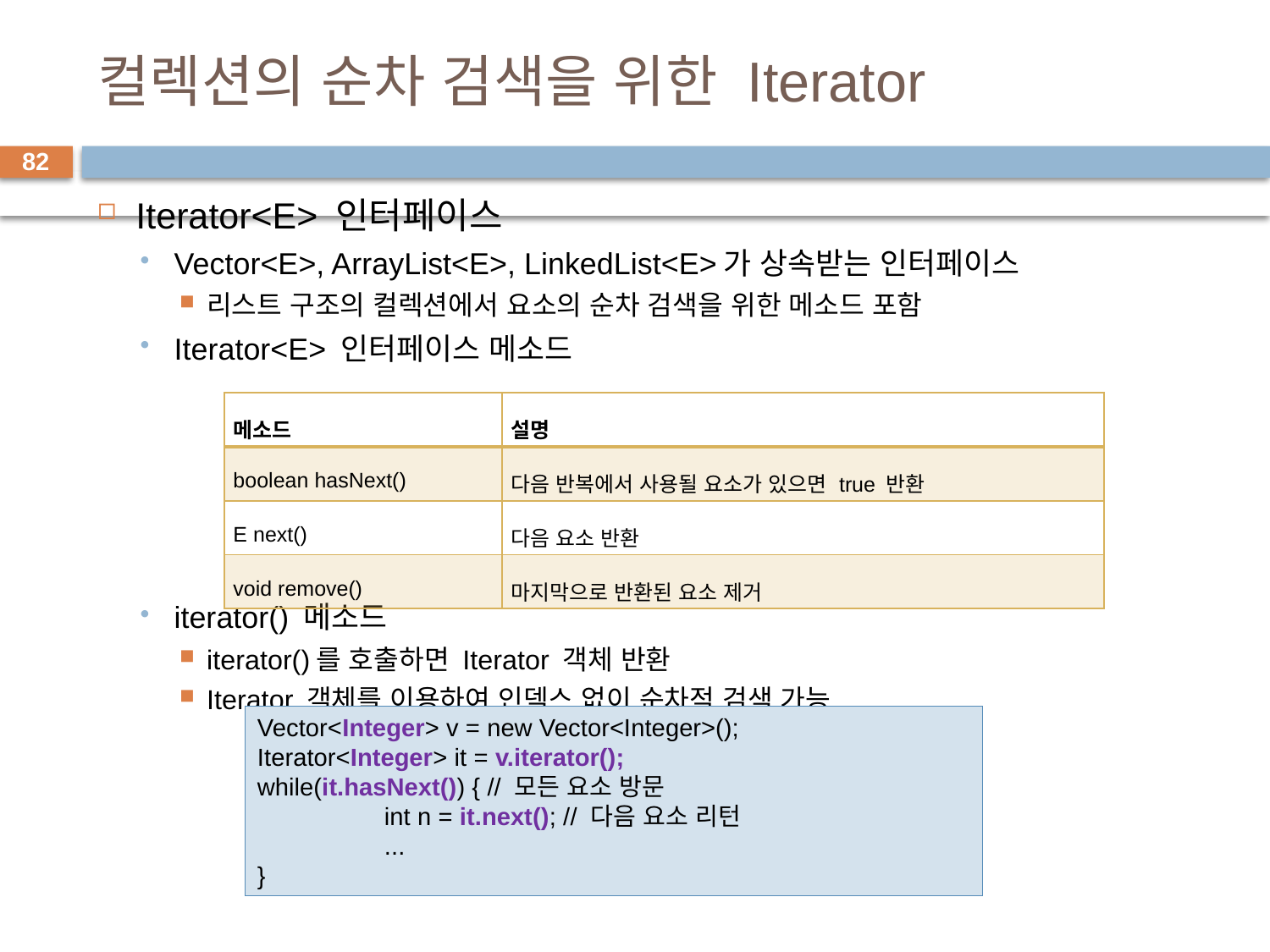

# 컬렉션의 순차 검색을 위한 Iterator
82
Iterator<E> 인터페이스
Vector<E>, ArrayList<E>, LinkedList<E>가 상속받는 인터페이스
리스트 구조의 컬렉션에서 요소의 순차 검색을 위한 메소드 포함
Iterator<E> 인터페이스 메소드

iterator() 메소드
iterator()를 호출하면 Iterator 객체 반환
Iterator 객체를 이용하여 인덱스 없이 순차적 검색 가능
| 메소드 | 설명 |
| --- | --- |
| boolean hasNext() | 다음 반복에서 사용될 요소가 있으면 true 반환 |
| E next() | 다음 요소 반환 |
| void remove() | 마지막으로 반환된 요소 제거 |

Vector<Integer> v = new Vector<Integer>();
Iterator<Integer> it = v.iterator();
while(it.hasNext()) { // 모든 요소 방문
	int n = it.next(); // 다음 요소 리턴
	...
}